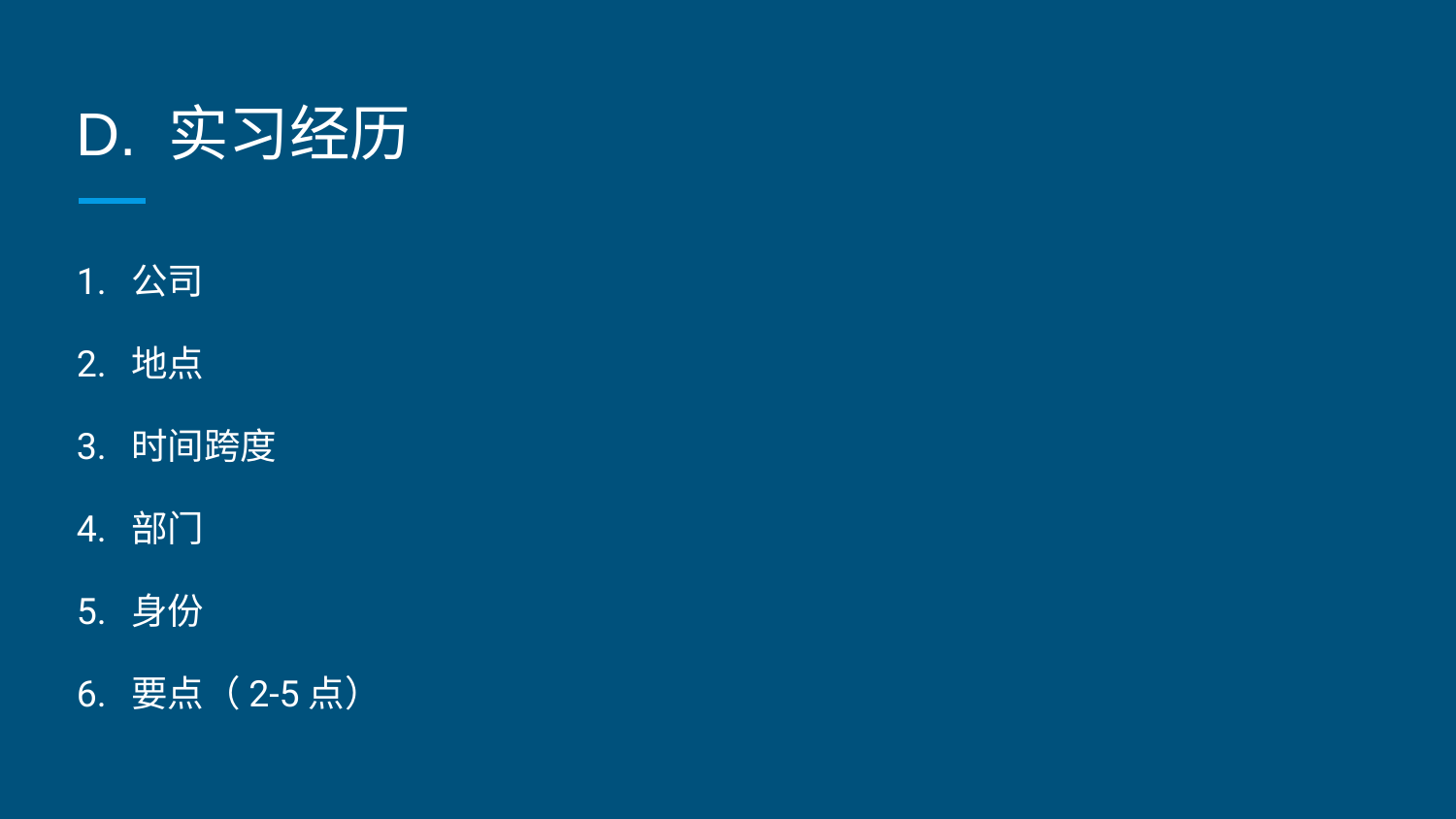

# D. 实习经历
公司
地点
时间跨度
部门
身份
要点（2-5点）